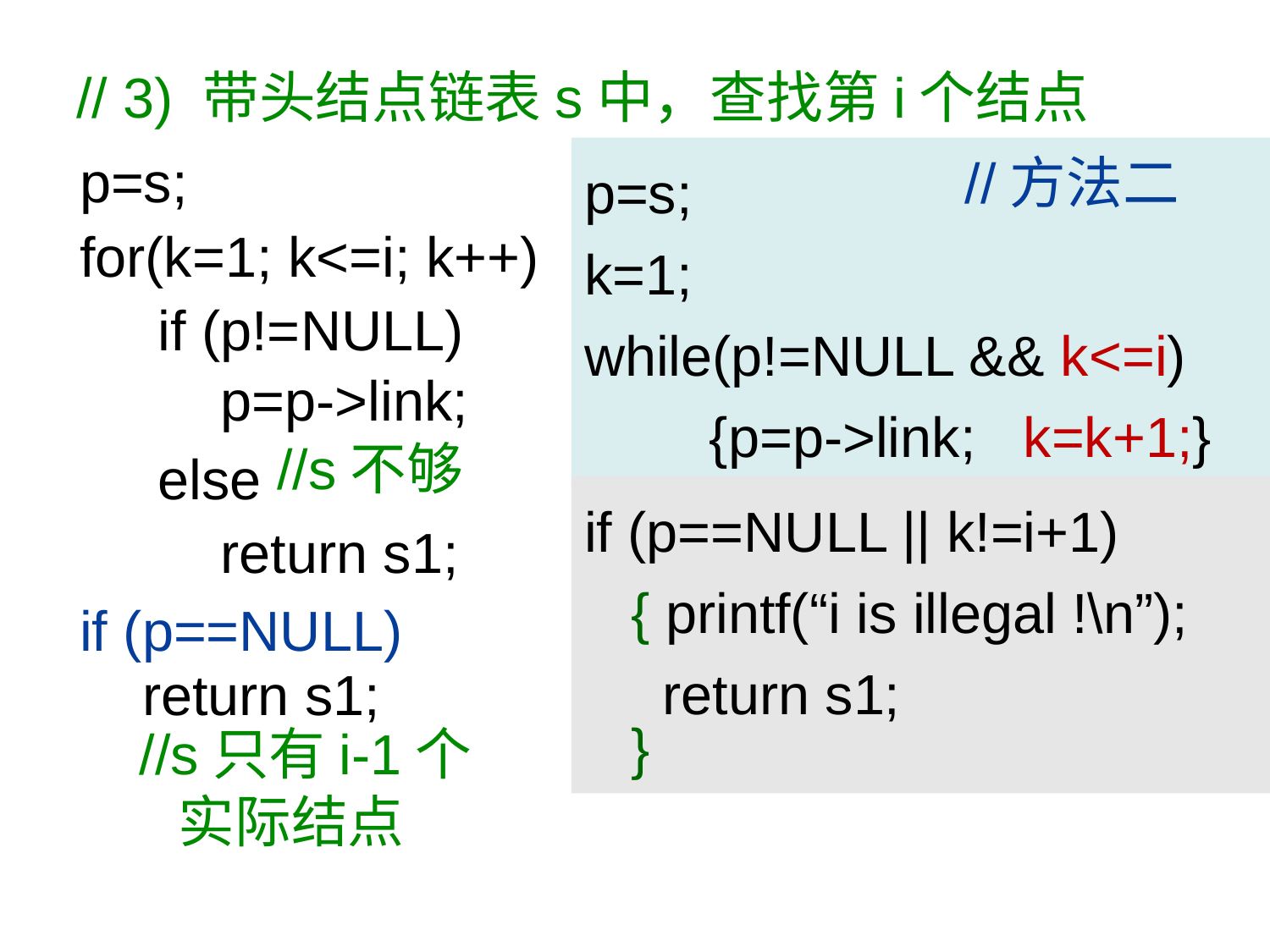

// 3) 带头结点链表s中，查找第i个结点
       p=s;
p=s;
k=1;
while(p!=NULL && k<=i)
        {p=p->link;   k=k+1;}
//方法二
       for(k=1; k<=i; k++)
            if (p!=NULL)
                p=p->link;
            else
//s不够
if (p==NULL || k!=i+1)
   { printf(“i is illegal !\n”);
     return s1;
   }
                return s1;
       if (p==NULL)
           return s1;
//s只有i-1个
  实际结点